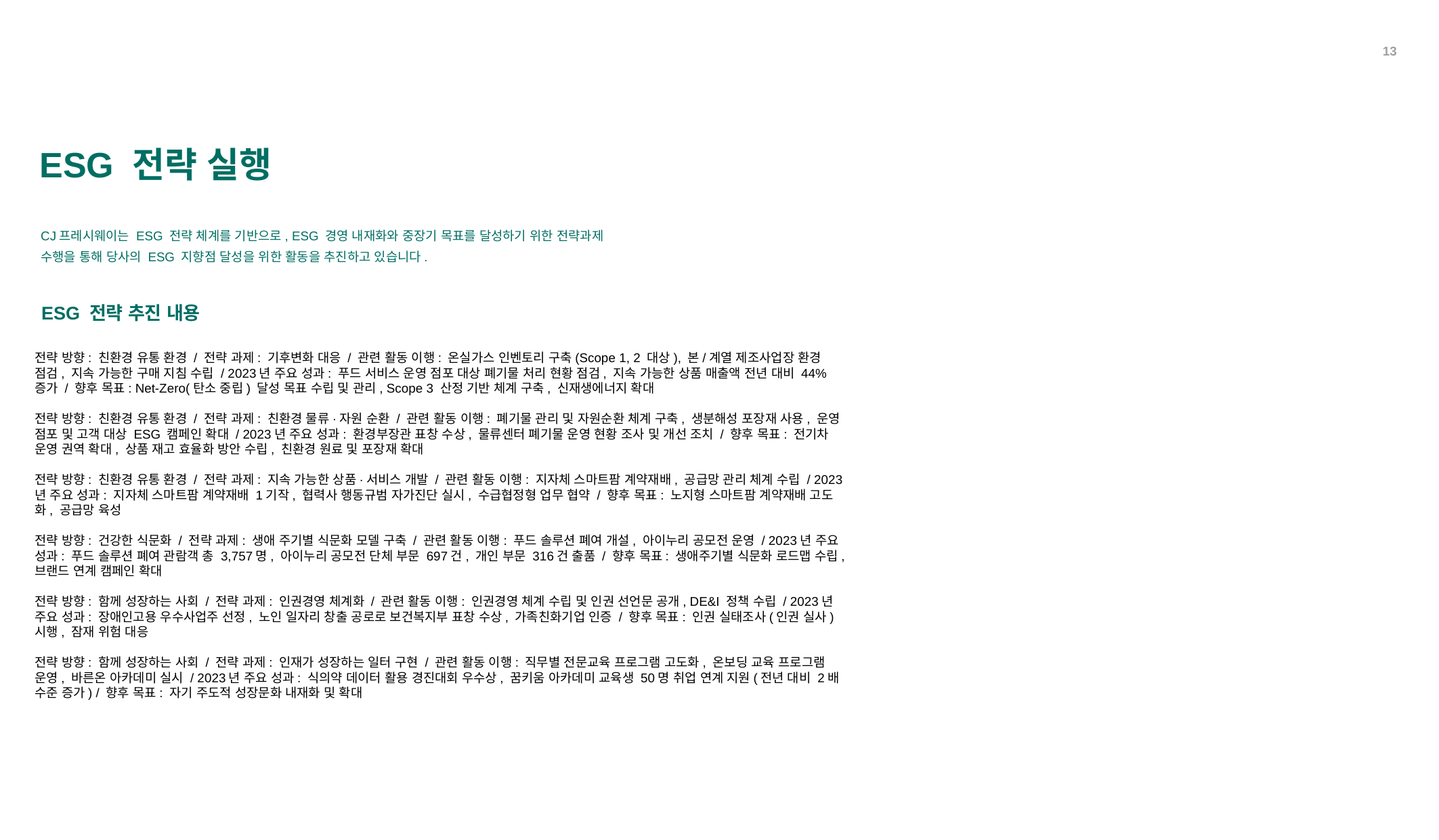

13
ESG 전략 실행
CJ프레시웨이는 ESG 전략 체계를 기반으로, ESG 경영 내재화와 중장기 목표를 달성하기 위한 전략과제 수행을 통해 당사의 ESG 지향점 달성을 위한 활동을 추진하고 있습니다.
ESG 전략 추진 내용
전략 방향: 친환경 유통 환경 / 전략 과제: 기후변화 대응 / 관련 활동 이행: 온실가스 인벤토리 구축(Scope 1, 2 대상), 본/계열 제조사업장 환경 점검, 지속 가능한 구매 지침 수립 / 2023년 주요 성과: 푸드 서비스 운영 점포 대상 폐기물 처리 현황 점검, 지속 가능한 상품 매출액 전년 대비 44% 증가 / 향후 목표: Net-Zero(탄소 중립) 달성 목표 수립 및 관리, Scope 3 산정 기반 체계 구축, 신재생에너지 확대

전략 방향: 친환경 유통 환경 / 전략 과제: 친환경 물류·자원 순환 / 관련 활동 이행: 폐기물 관리 및 자원순환 체계 구축, 생분해성 포장재 사용, 운영 점포 및 고객 대상 ESG 캠페인 확대 / 2023년 주요 성과: 환경부장관 표창 수상, 물류센터 폐기물 운영 현황 조사 및 개선 조치 / 향후 목표: 전기차 운영 권역 확대, 상품 재고 효율화 방안 수립, 친환경 원료 및 포장재 확대

전략 방향: 친환경 유통 환경 / 전략 과제: 지속 가능한 상품·서비스 개발 / 관련 활동 이행: 지자체 스마트팜 계약재배, 공급망 관리 체계 수립 / 2023년 주요 성과: 지자체 스마트팜 계약재배 1기작, 협력사 행동규범 자가진단 실시, 수급협정형 업무 협약 / 향후 목표: 노지형 스마트팜 계약재배 고도화, 공급망 육성

전략 방향: 건강한 식문화 / 전략 과제: 생애 주기별 식문화 모델 구축 / 관련 활동 이행: 푸드 솔루션 폐여 개설, 아이누리 공모전 운영 / 2023년 주요 성과: 푸드 솔루션 폐여 관람객 총 3,757명, 아이누리 공모전 단체 부문 697건, 개인 부문 316건 출품 / 향후 목표: 생애주기별 식문화 로드맵 수립, 브랜드 연계 캠페인 확대

전략 방향: 함께 성장하는 사회 / 전략 과제: 인권경영 체계화 / 관련 활동 이행: 인권경영 체계 수립 및 인권 선언문 공개, DE&I 정책 수립 / 2023년 주요 성과: 장애인고용 우수사업주 선정, 노인 일자리 창출 공로로 보건복지부 표창 수상, 가족친화기업 인증 / 향후 목표: 인권 실태조사(인권 실사) 시행, 잠재 위험 대응

전략 방향: 함께 성장하는 사회 / 전략 과제: 인재가 성장하는 일터 구현 / 관련 활동 이행: 직무별 전문교육 프로그램 고도화, 온보딩 교육 프로그램 운영, 바른온 아카데미 실시 / 2023년 주요 성과: 식의약 데이터 활용 경진대회 우수상, 꿈키움 아카데미 교육생 50명 취업 연계 지원(전년 대비 2배 수준 증가) / 향후 목표: 자기 주도적 성장문화 내재화 및 확대